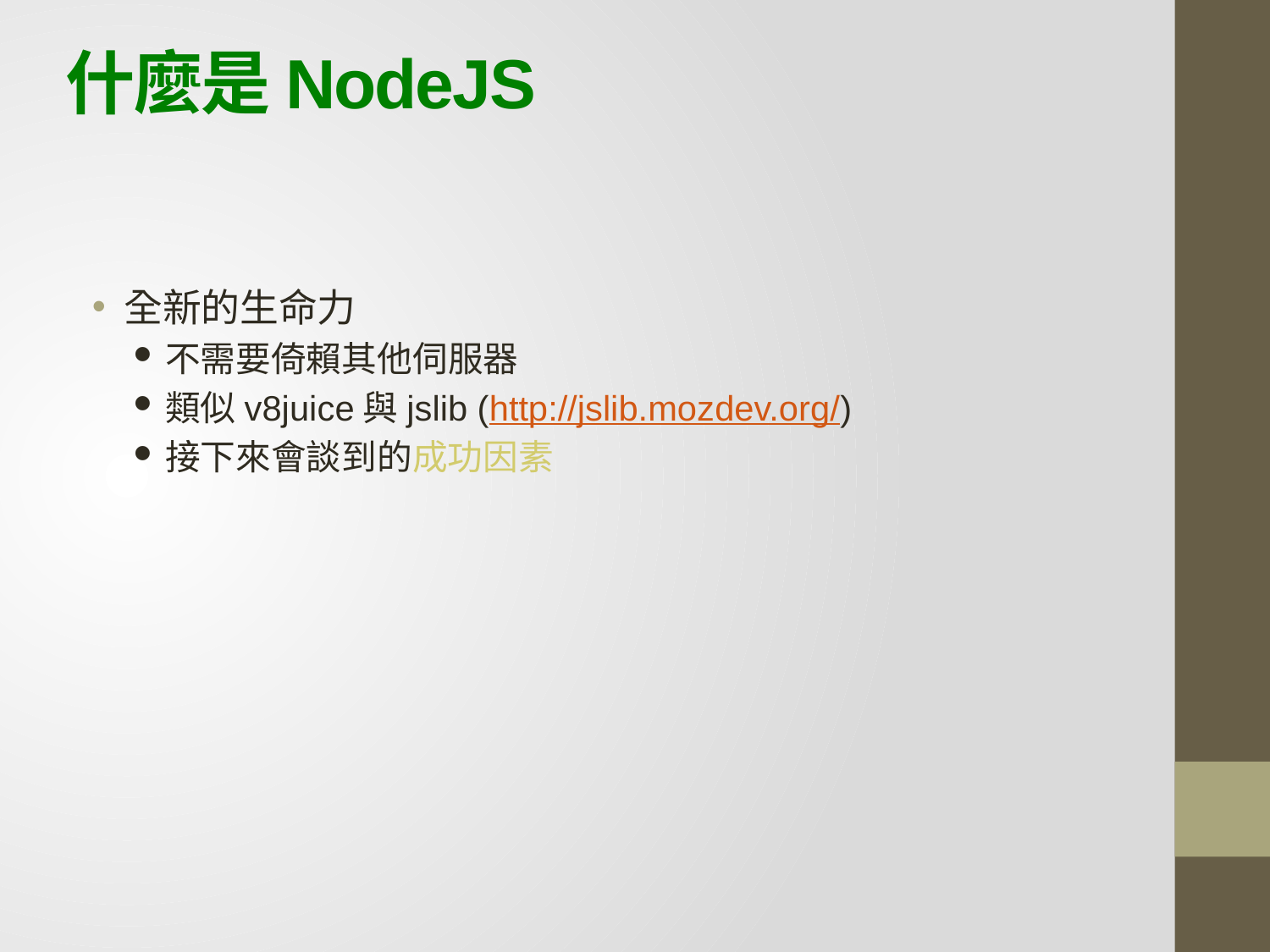

# 什麼是NodeJS

全新的生命力
不需要倚賴其他伺服器
類似v8juice與jslib (http://jslib.mozdev.org/)
接下來會談到的成功因素